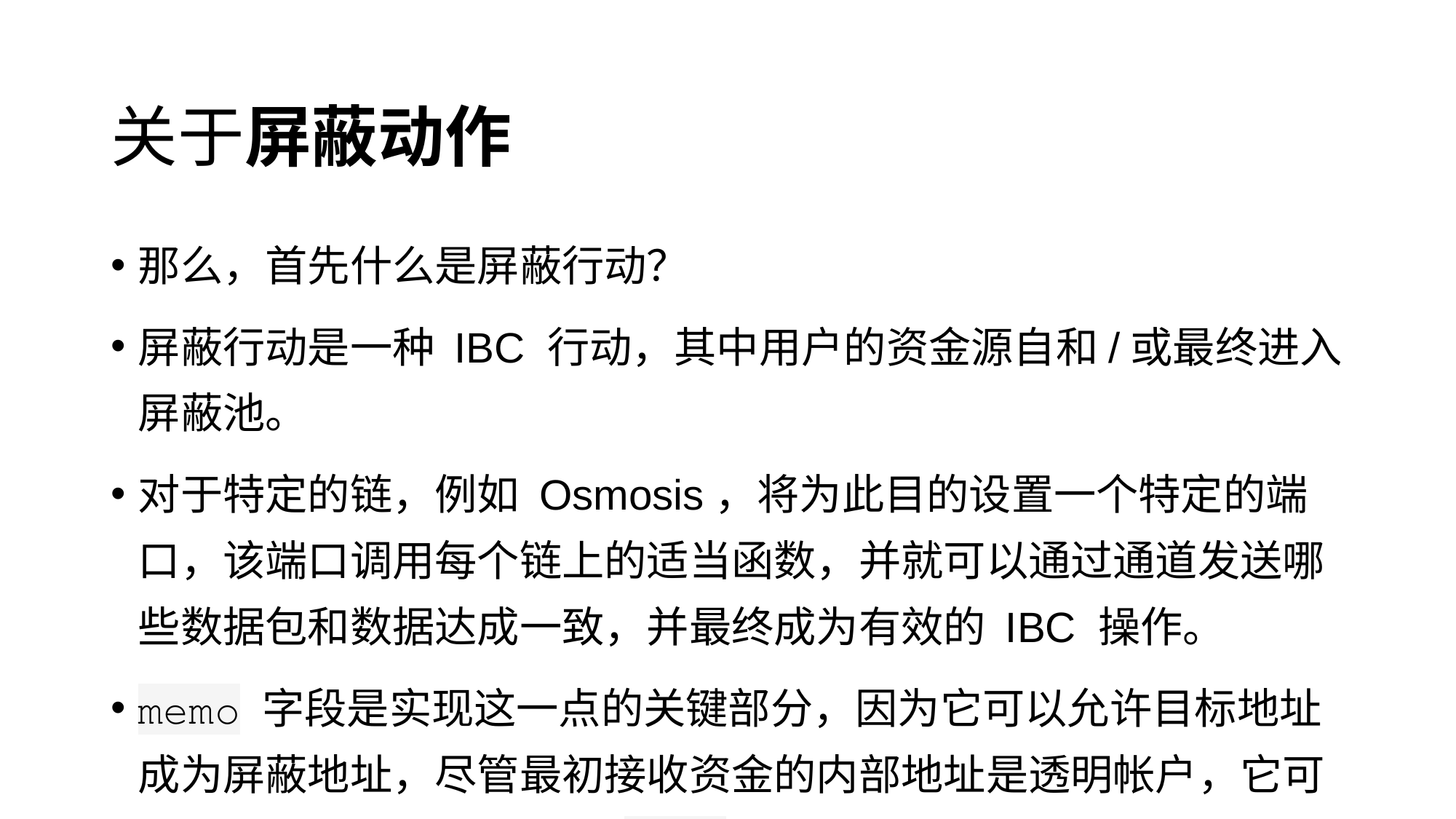

# 关于屏蔽动作
那么，首先什么是屏蔽行动？
屏蔽行动是一种 IBC 行动，其中用户的资金源自和/或最终进入屏蔽池。
对于特定的链，例如 Osmosis，将为此目的设置一个特定的端口，该端口调用每个链上的适当函数，并就可以通过通道发送哪些数据包和数据达成一致，并最终成为有效的 IBC 操作。
memo 字段是实现这一点的关键部分，因为它可以允许目标地址成为屏蔽地址，尽管最初接收资金的内部地址是透明帐户，它可以单独负责将资金路由到 memo 部分中指定的屏蔽地址。